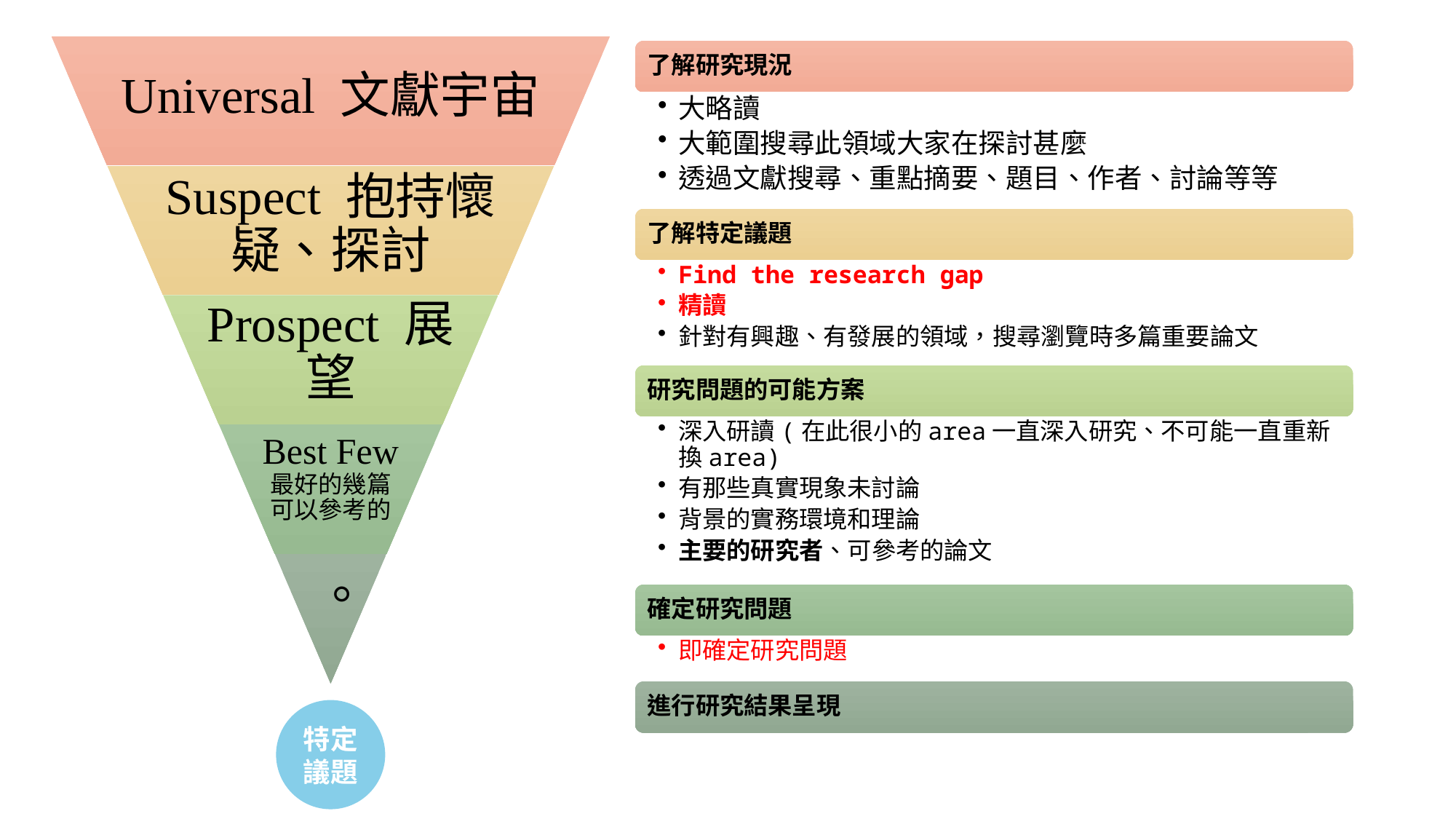

Universal 文獻宇宙
Suspect 抱持懷疑、探討
Prospect 展望
Best Few 最好的幾篇可以參考的
。
了解研究現況
大略讀
大範圍搜尋此領域大家在探討甚麼
透過文獻搜尋、重點摘要、題目、作者、討論等等
了解特定議題
Find the research gap
精讀
針對有興趣、有發展的領域，搜尋瀏覽時多篇重要論文
研究問題的可能方案
深入研讀(在此很小的area一直深入研究、不可能一直重新換area)
有那些真實現象未討論
背景的實務環境和理論
主要的研究者、可參考的論文
確定研究問題
即確定研究問題
進行研究結果呈現

特定議題